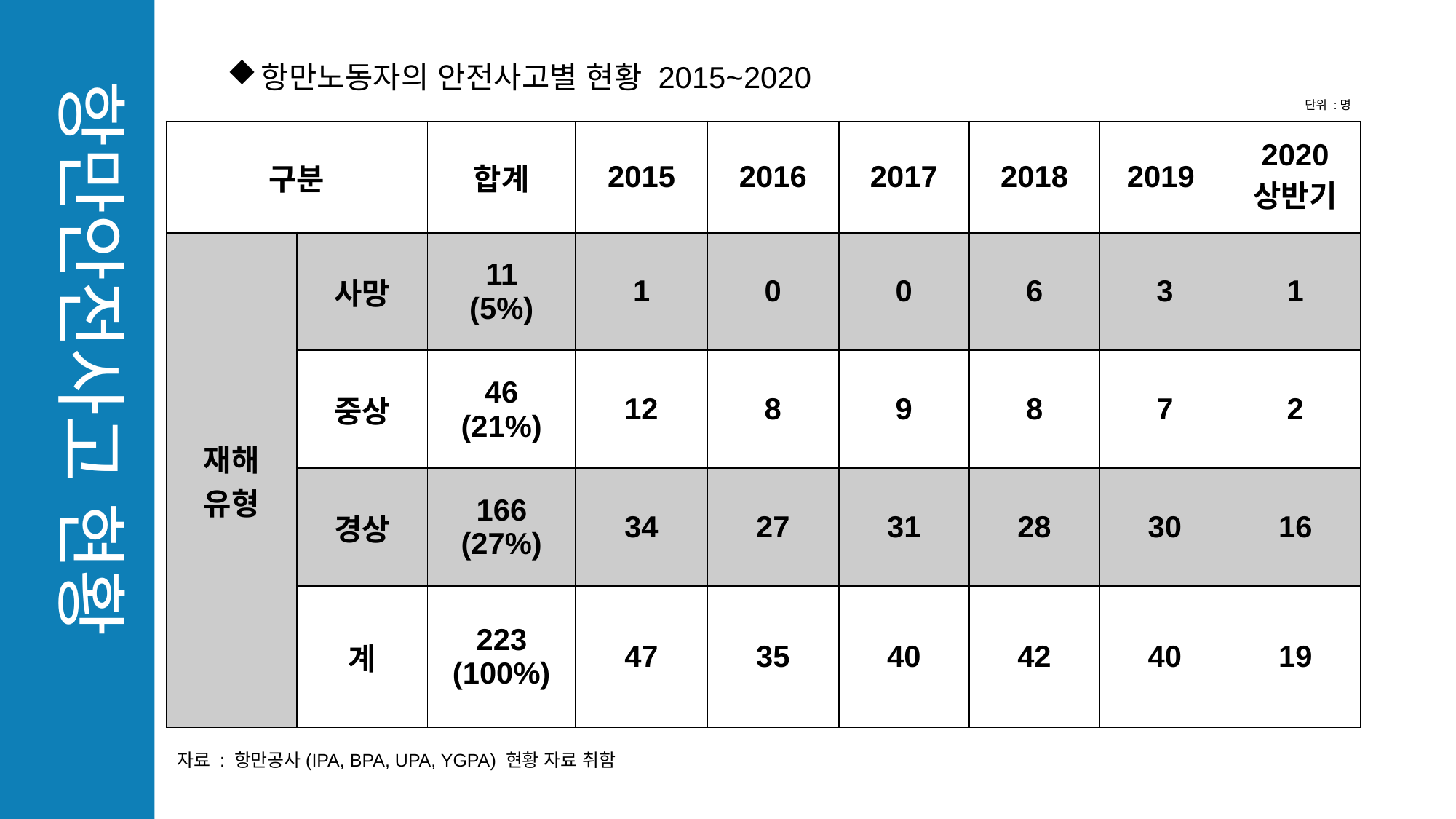

항만노동자의 안전사고별 현황 2015~2020
항만안전사고 현황
단위 :명
| 구분 |  | 합계 | 2015 | 2016 | 2017 | 2018 | 2019 | 2020 상반기 |
| --- | --- | --- | --- | --- | --- | --- | --- | --- |
| 재해 유형 | 사망 | 11 (5%) | 1 | 0 | 0 | 6 | 3 | 1 |
|  | 중상 | 46 (21%) | 12 | 8 | 9 | 8 | 7 | 2 |
|  | 경상 | 166 (27%) | 34 | 27 | 31 | 28 | 30 | 16 |
|  | 계 | 223 (100%) | 47 | 35 | 40 | 42 | 40 | 19 |
Our Team Style
자료 : 항만공사(IPA, BPA, UPA, YGPA) 현황 자료 취함